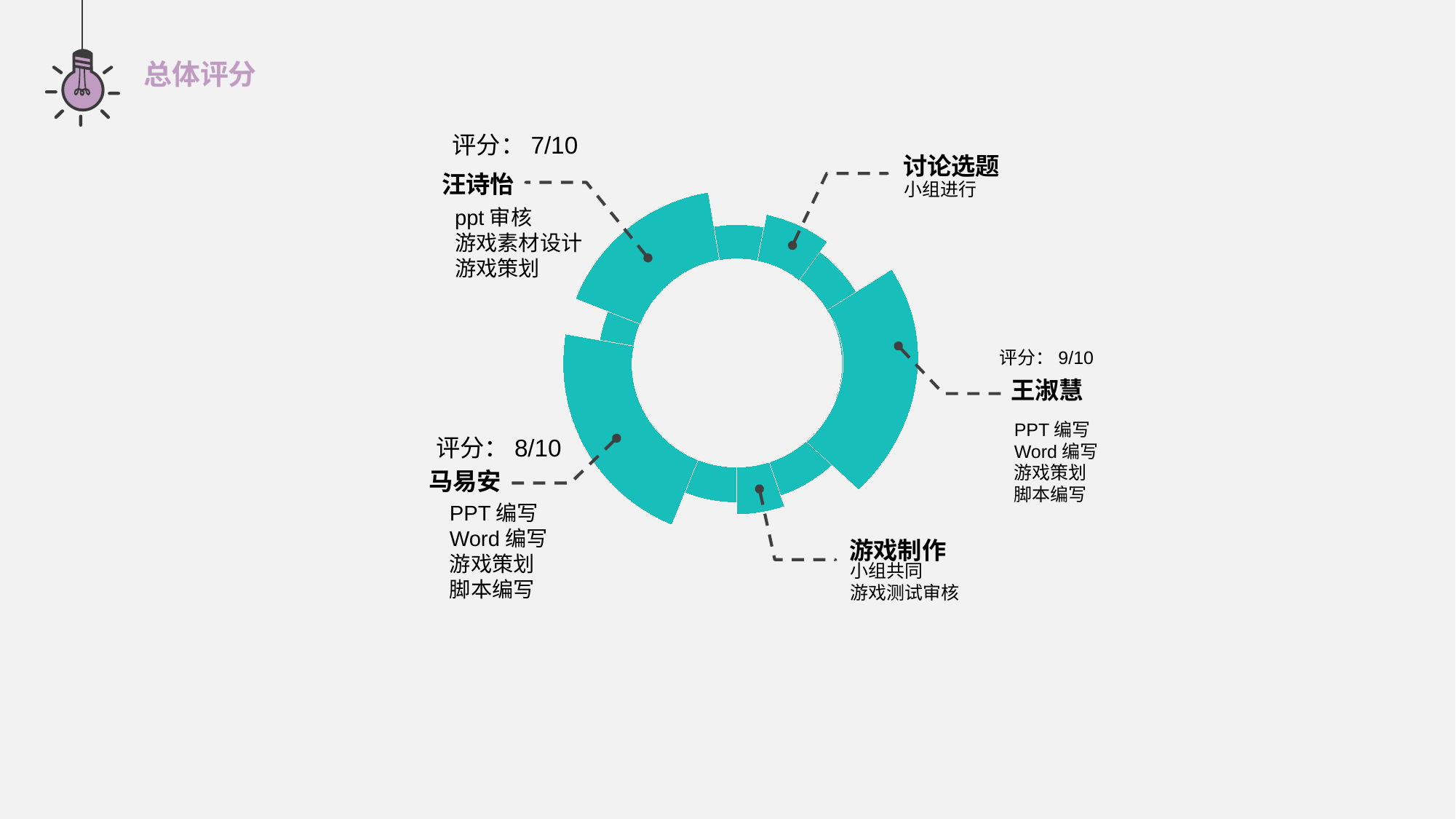

总体评分
评分：7/10
讨论选题
小组进行

汪诗怡
PPT编写
Word编写
游戏策划
脚本编写

ppt审核
游戏素材设计
游戏策划

评分：9/10

王淑慧

评分：8/10

马易安

游戏制作
小组共同
游戏测试审核
PPT编写
Word编写
游戏策划
脚本编写